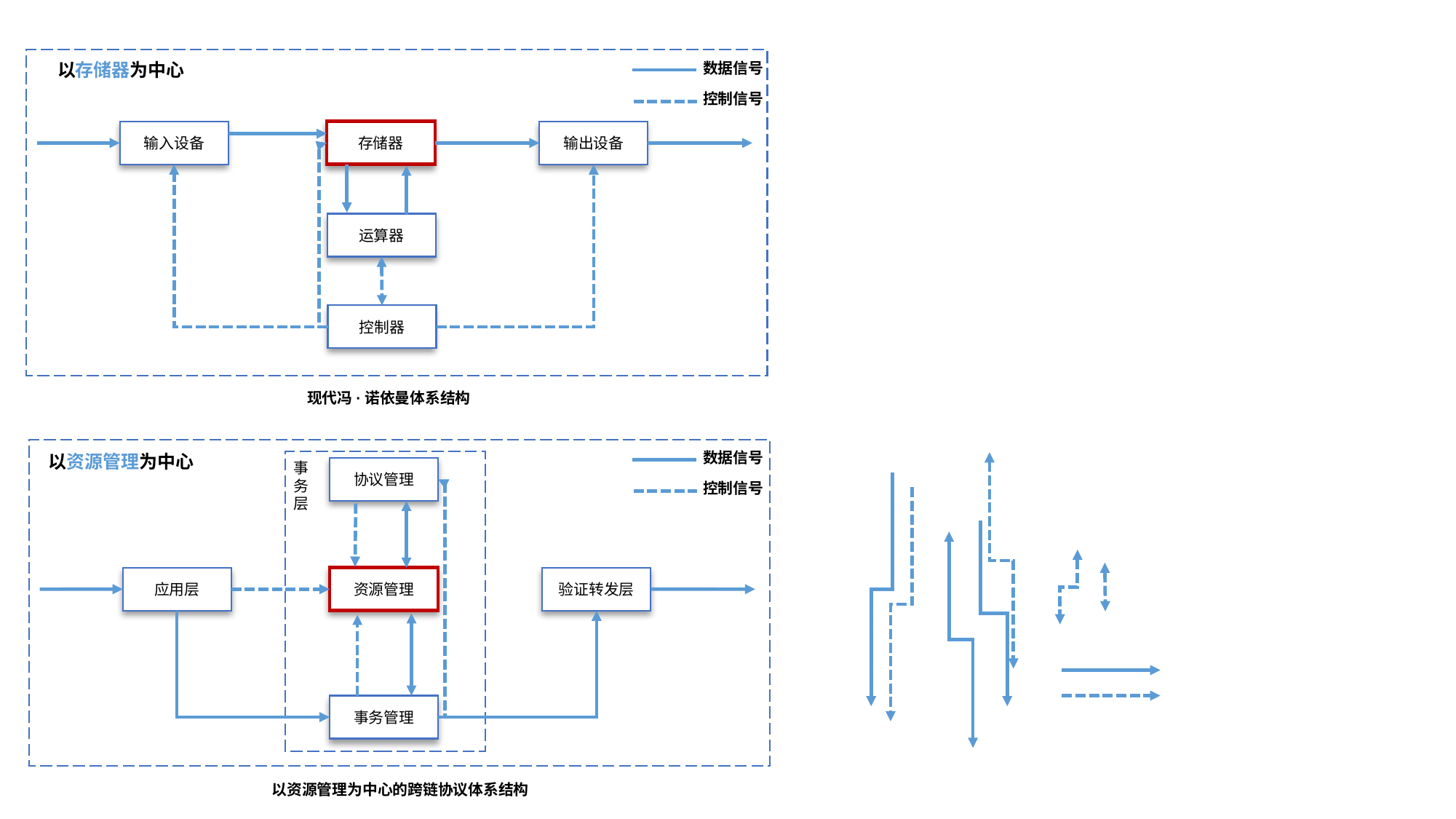

以存储器为中心
数据信号
控制信号
输入设备
存储器
输出设备
运算器
控制器
现代冯·诺依曼体系结构

数据信号
以资源管理为中心

事务层
协议管理
控制信号
应用层
资源管理
验证转发层
事务管理
以资源管理为中心的跨链协议体系结构